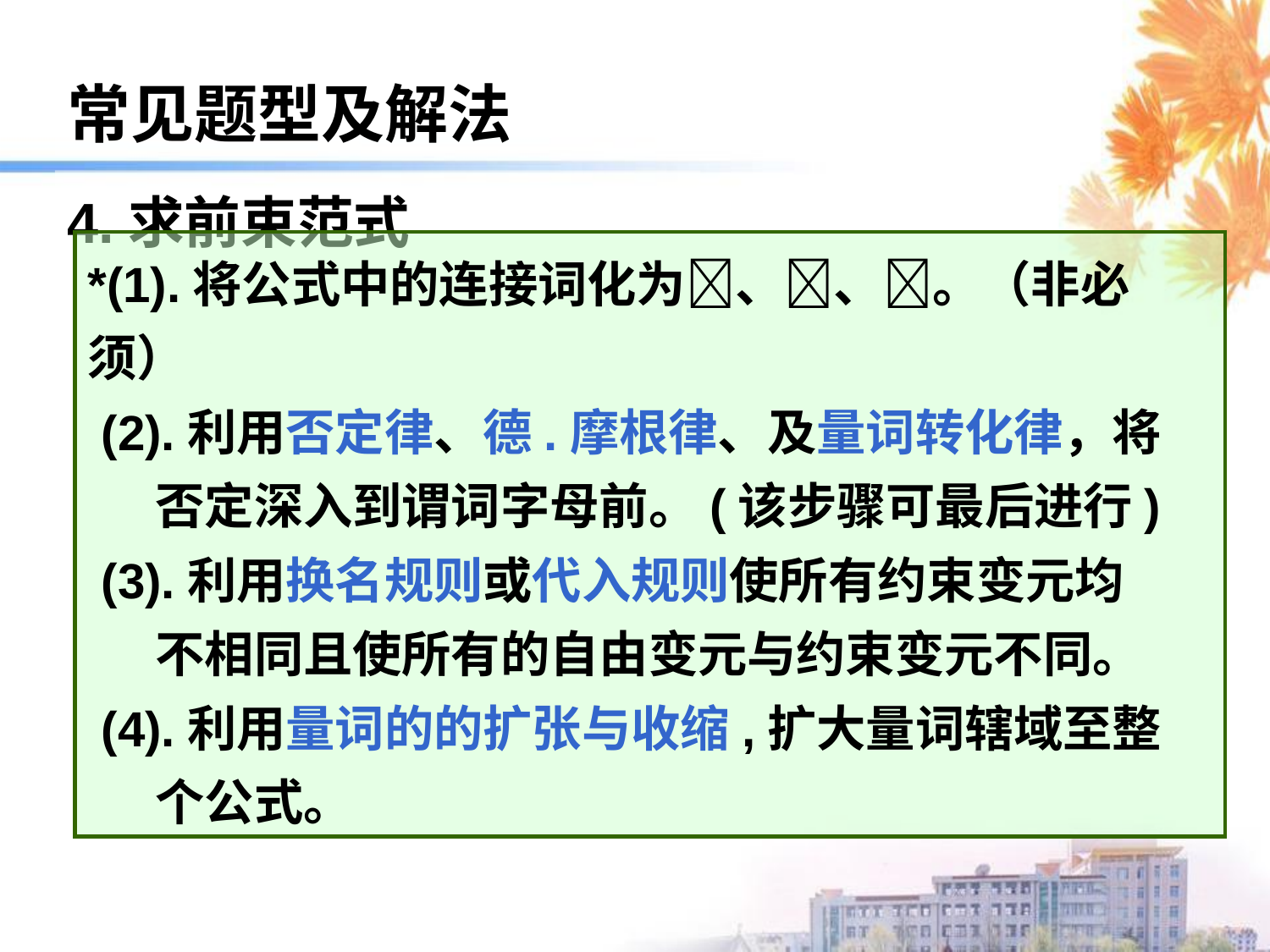

常见题型及解法
4.求前束范式
*(1).将公式中的连接词化为∧、∨、¬。（非必须）
 (2).利用否定律、德.摩根律、及量词转化律，将
     否定深入到谓词字母前。(该步骤可最后进行)
 (3).利用换名规则或代入规则使所有约束变元均
     不相同且使所有的自由变元与约束变元不同。
 (4).利用量词的的扩张与收缩,扩大量词辖域至整
     个公式。